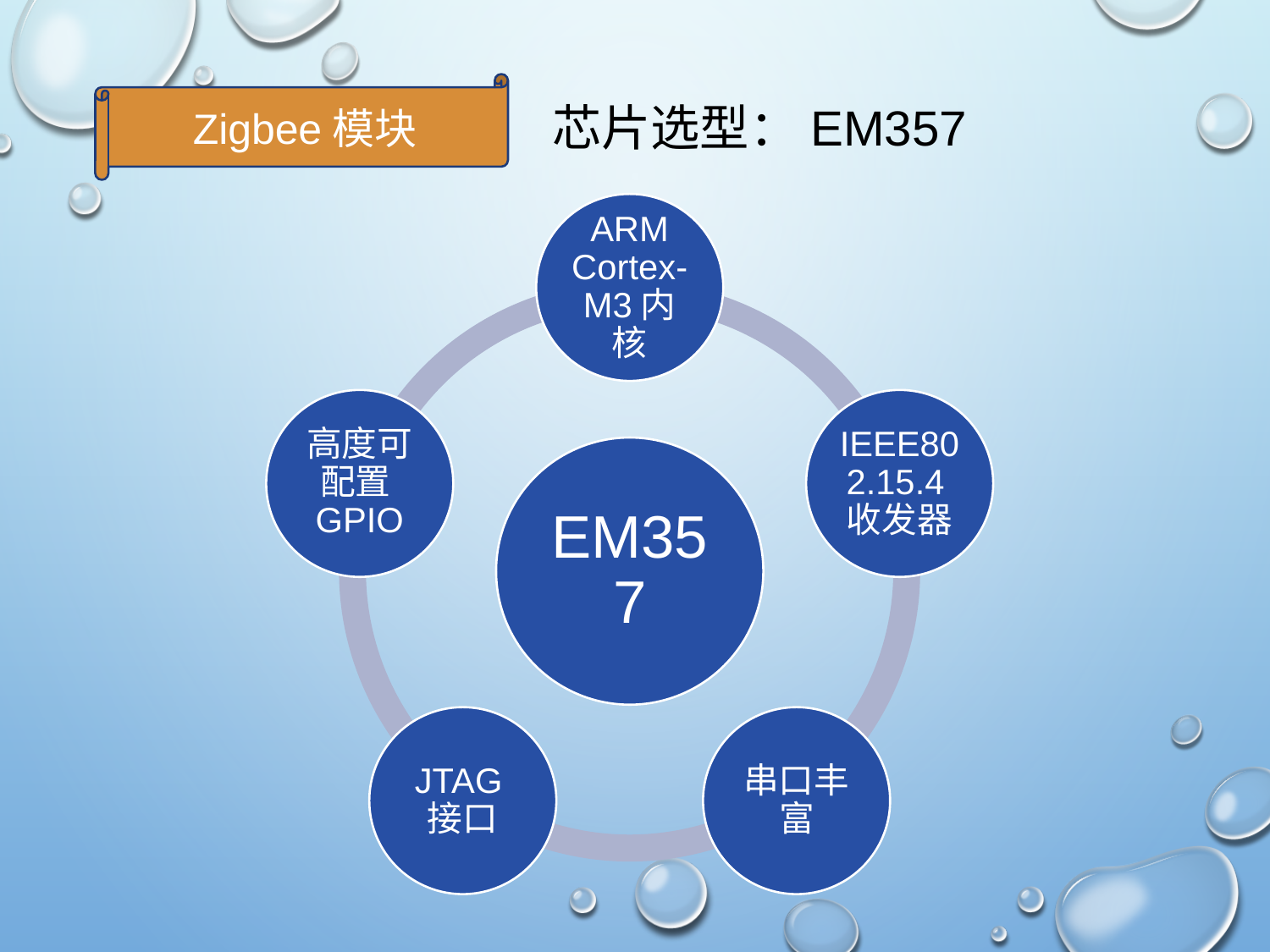

Zigbee模块
芯片选型：EM357
EM357
ARM Cortex-M3内核
IEEE802.15.4收发器
串口丰富
JTAG接口
高度可配置GPIO